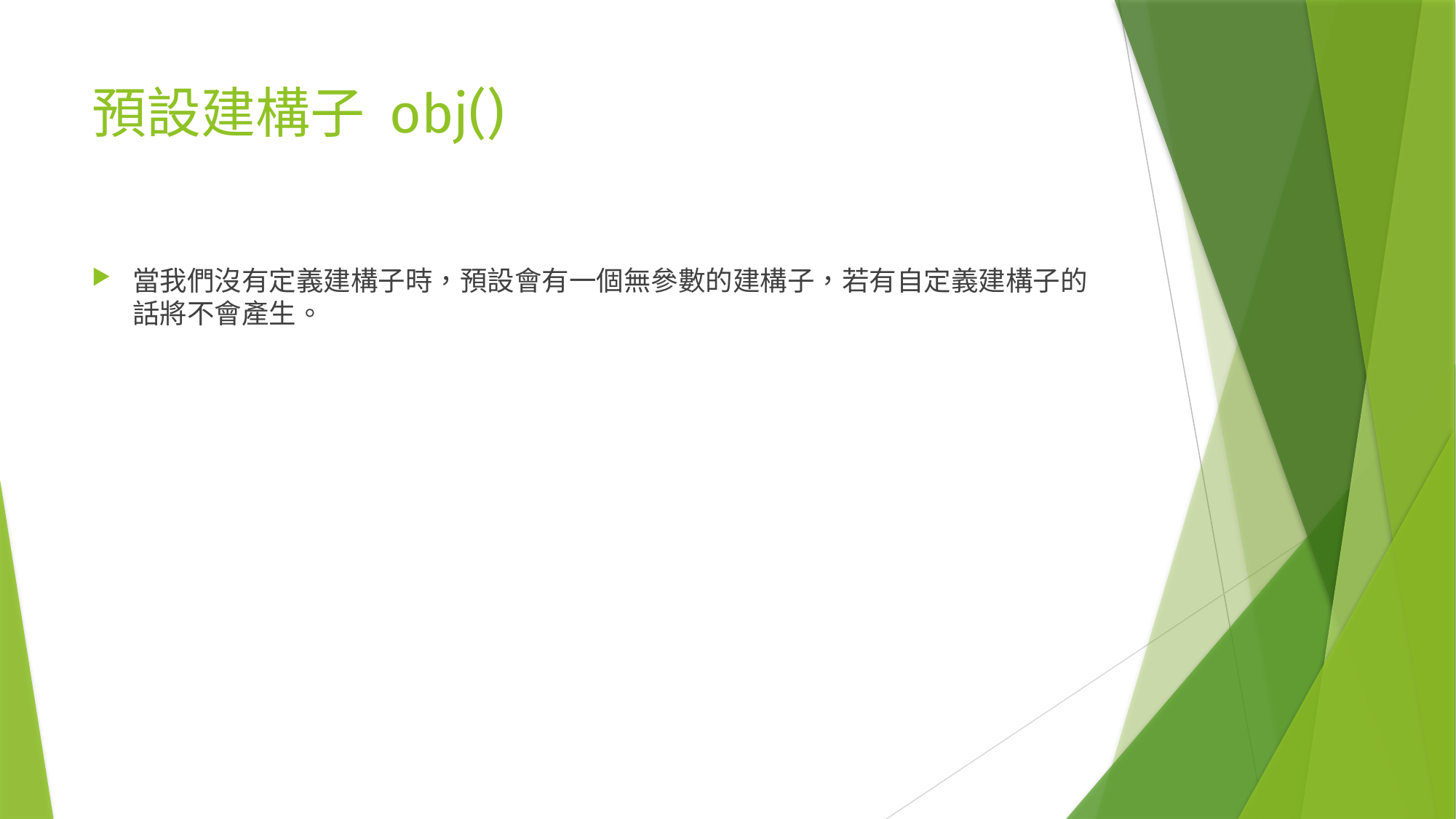

# 預設建構子 obj()
當我們沒有定義建構子時，預設會有一個無參數的建構子，若有自定義建構子的話將不會產生。